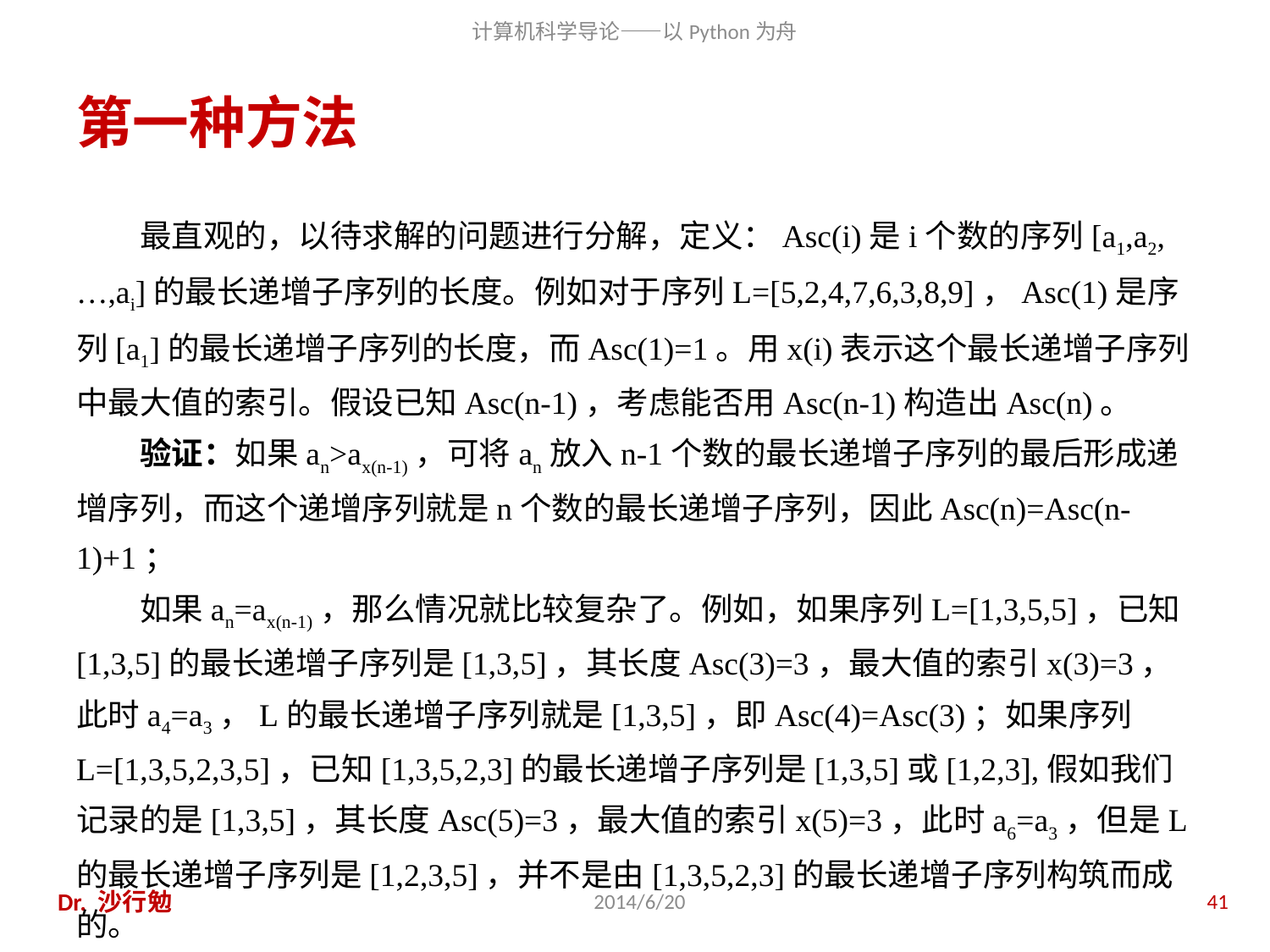

# 第一种方法
最直观的，以待求解的问题进行分解，定义：Asc(i)是i个数的序列[a1,a2,…,ai]的最长递增子序列的长度。例如对于序列L=[5,2,4,7,6,3,8,9]，Asc(1)是序列[a1]的最长递增子序列的长度，而Asc(1)=1。用x(i)表示这个最长递增子序列中最大值的索引。假设已知Asc(n-1)，考虑能否用Asc(n-1)构造出Asc(n)。
验证：如果an>ax(n-1)，可将an放入n-1个数的最长递增子序列的最后形成递增序列，而这个递增序列就是n个数的最长递增子序列，因此Asc(n)=Asc(n-1)+1；
如果an=ax(n-1)，那么情况就比较复杂了。例如，如果序列L=[1,3,5,5]，已知[1,3,5]的最长递增子序列是[1,3,5]，其长度Asc(3)=3，最大值的索引x(3)=3，此时a4=a3，L的最长递增子序列就是[1,3,5]，即Asc(4)=Asc(3)；如果序列L=[1,3,5,2,3,5]，已知[1,3,5,2,3]的最长递增子序列是[1,3,5]或[1,2,3],假如我们记录的是[1,3,5]，其长度Asc(5)=3，最大值的索引x(5)=3，此时a6=a3，但是L的最长递增子序列是[1,2,3,5]，并不是由[1,3,5,2,3]的最长递增子序列构筑而成的。
因此，第一种方法不能正确构筑出原问题的解，是错误的方法。
Dr. 沙行勉
2014/6/20
41